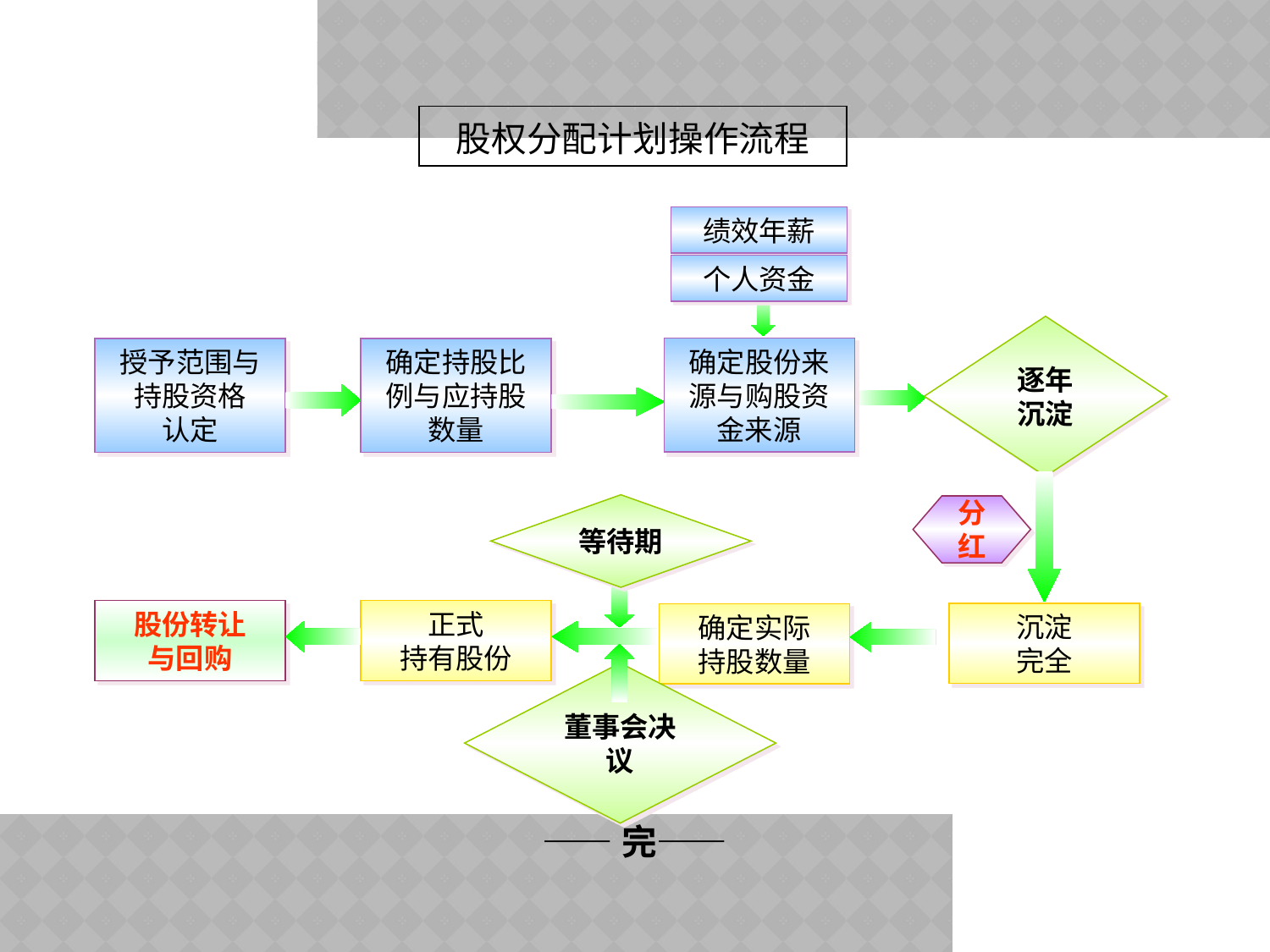

股权分配计划操作流程
绩效年薪
个人资金

逐年
沉淀
确定股份来源与购股资金来源
授予范围与持股资格
认定
确定持股比例与应持股数量

分红
等待期

股份转让
与回购
正式
持有股份
沉淀
完全
确定实际
持股数量

董事会决议
——完——